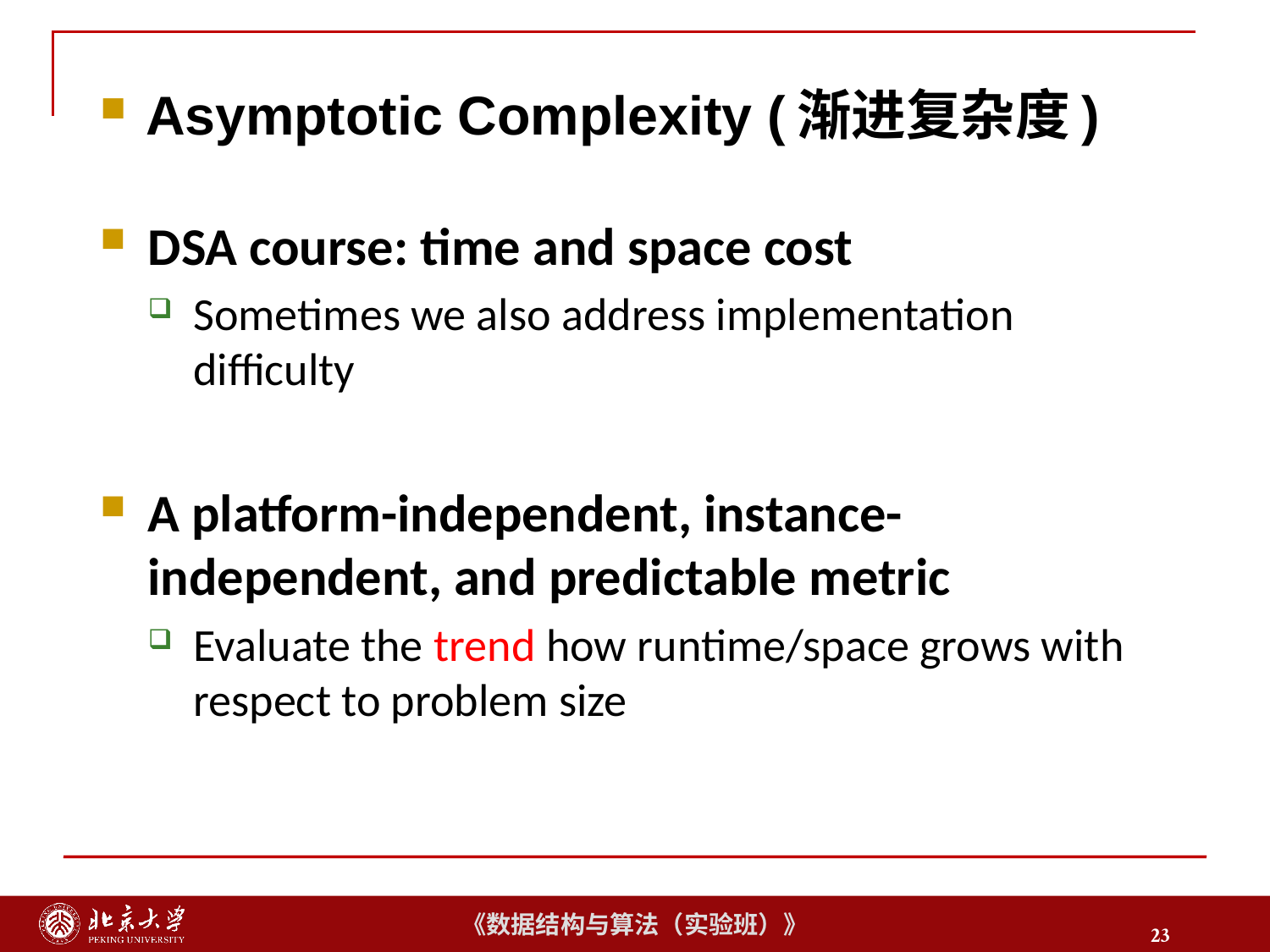

Asymptotic Complexity (渐进复杂度)
DSA course: time and space cost
Sometimes we also address implementation difficulty

A platform-independent, instance-independent, and predictable metric
Evaluate the trend how runtime/space grows with respect to problem size
23